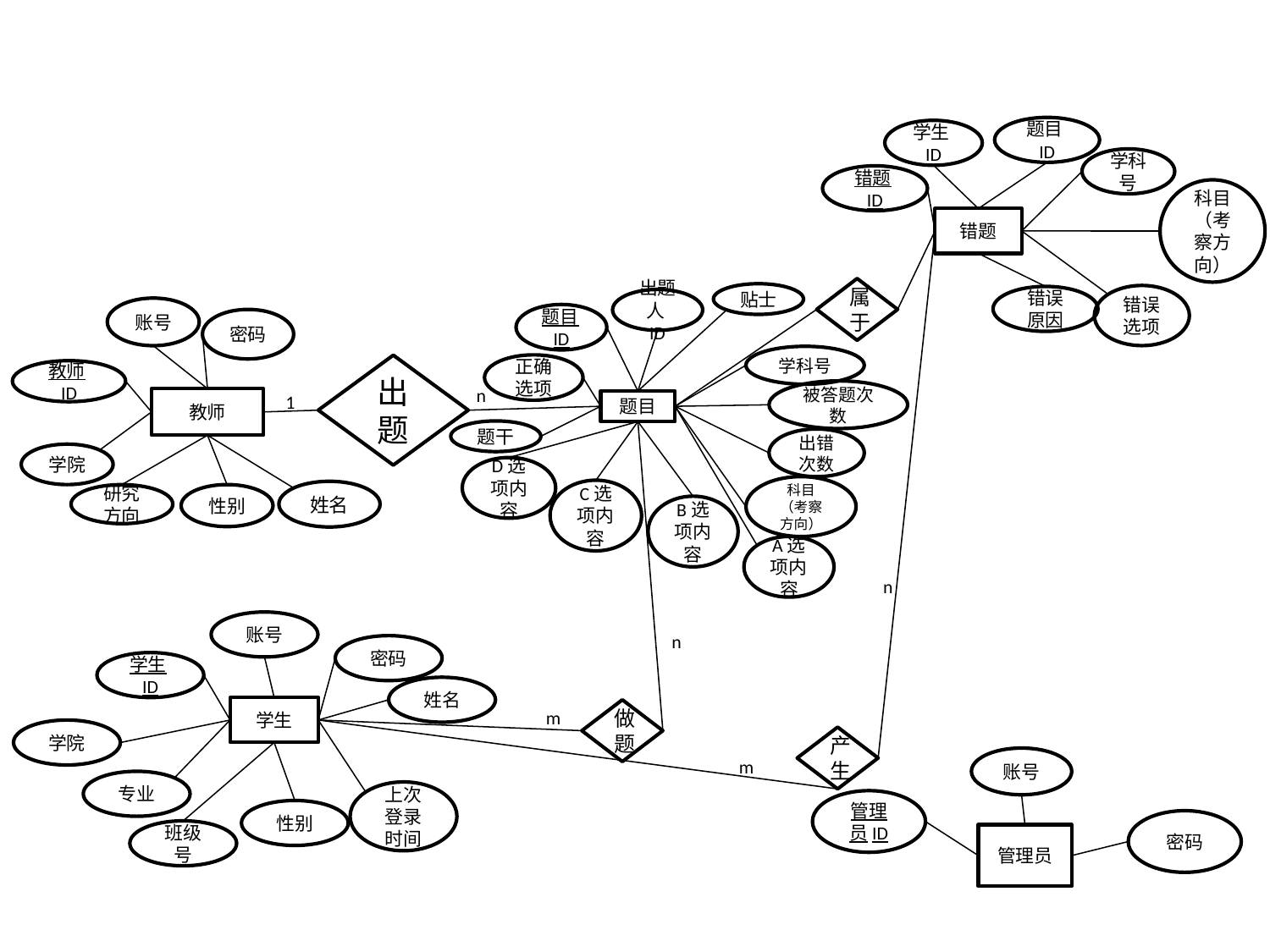

题目ID
学生ID
学科号
错题ID
科目（考察方向）
错题
属于
贴士
错误选项
错误原因
出题人ID
账号
题目ID
密码
学科号
正确选项
出题
教师ID
n
被答题次数
1
教师
题目
题干
出错次数
学院
D选项内容
科目（考察方向）
C选项内容
姓名
研究方向
性别
B选项内容
A选项内容
n
账号
n
密码
学生ID
姓名
学生
m
做题
学院
产生
账号
m
专业
上次登录时间
管理员ID
性别
密码
班级号
管理员